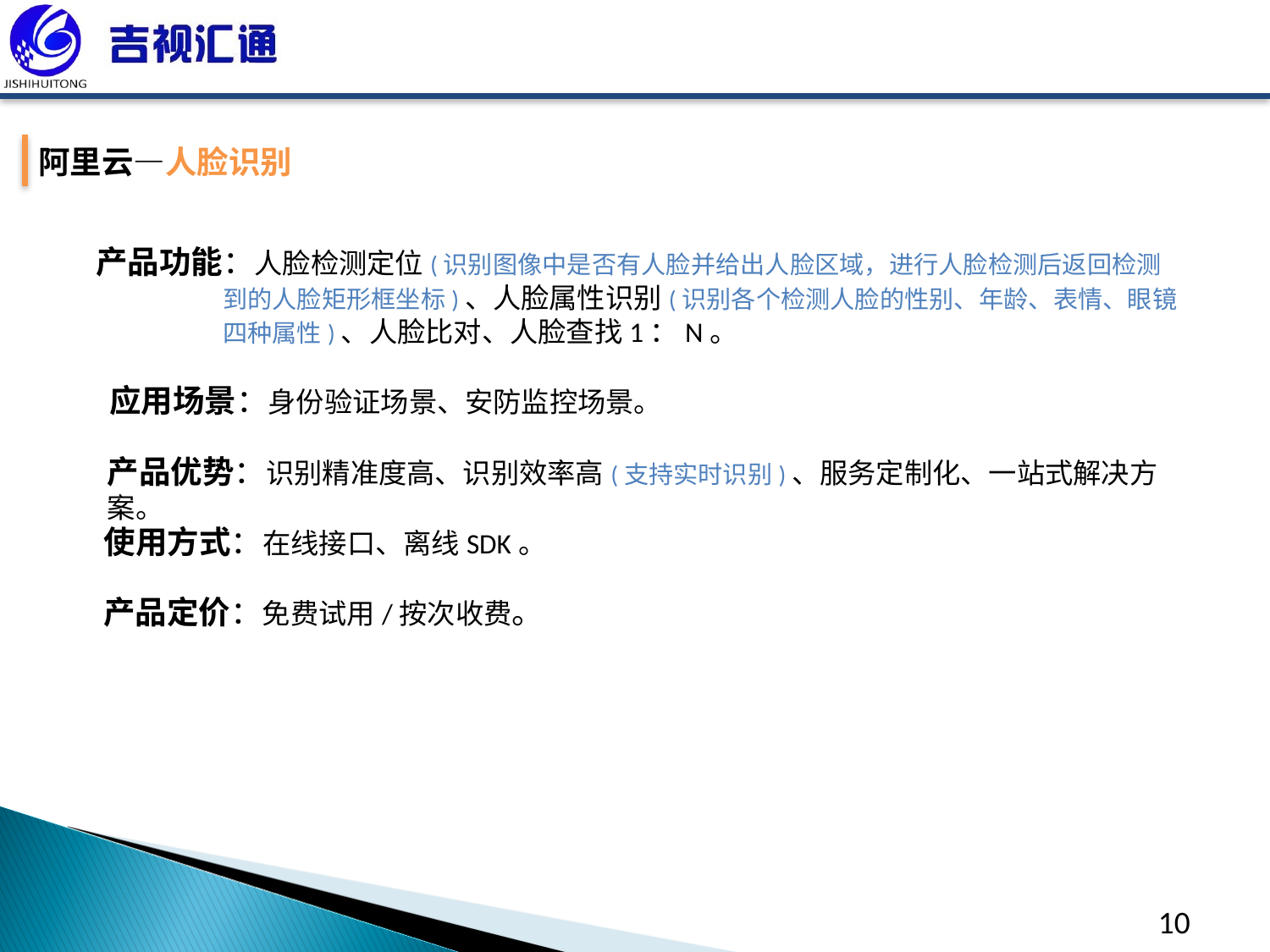

阿里云—人脸识别
产品功能：人脸检测定位(识别图像中是否有人脸并给出人脸区域，进行人脸检测后返回检测
	到的人脸矩形框坐标)、人脸属性识别(识别各个检测人脸的性别、年龄、表情、眼镜
	四种属性)、人脸比对、人脸查找1：N。
应用场景：身份验证场景、安防监控场景。
产品优势：识别精准度高、识别效率高(支持实时识别)、服务定制化、一站式解决方案。
使用方式：在线接口、离线SDK。
产品定价：免费试用/按次收费。
10